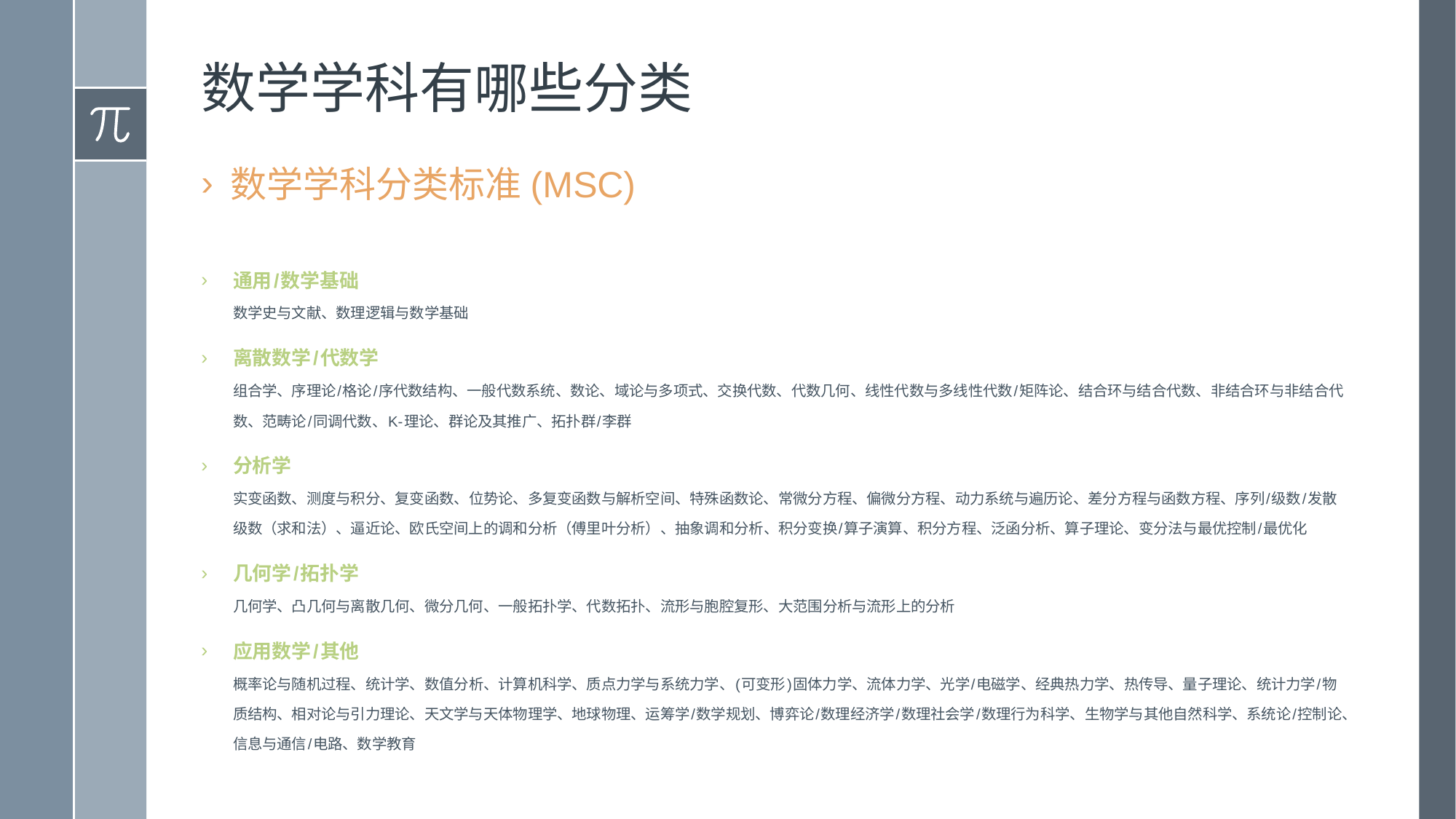

# 数学学科有哪些分类
数学学科分类标准(MSC)
通用/数学基础
数学史与文献、数理逻辑与数学基础
离散数学/代数学
组合学、序理论/格论/序代数结构、一般代数系统、数论、域论与多项式、交换代数、代数几何、线性代数与多线性代数/矩阵论、结合环与结合代数、非结合环与非结合代数、范畴论/同调代数、K-理论、群论及其推广、拓扑群/李群
分析学
实变函数、测度与积分、复变函数、位势论、多复变函数与解析空间、特殊函数论、常微分方程、偏微分方程、动力系统与遍历论、差分方程与函数方程、序列/级数/发散级数（求和法）、逼近论、欧氏空间上的调和分析（傅里叶分析）、抽象调和分析、积分变换/算子演算、积分方程、泛函分析、算子理论、变分法与最优控制/最优化
几何学/拓扑学
几何学、凸几何与离散几何、微分几何、一般拓扑学、代数拓扑、流形与胞腔复形、大范围分析与流形上的分析
应用数学/其他
概率论与随机过程、统计学、数值分析、计算机科学、质点力学与系统力学、(可变形)固体力学、流体力学、光学/电磁学、经典热力学、热传导、量子理论、统计力学/物质结构、相对论与引力理论、天文学与天体物理学、地球物理、运筹学/数学规划、博弈论/数理经济学/数理社会学/数理行为科学、生物学与其他自然科学、系统论/控制论、信息与通信/电路、数学教育